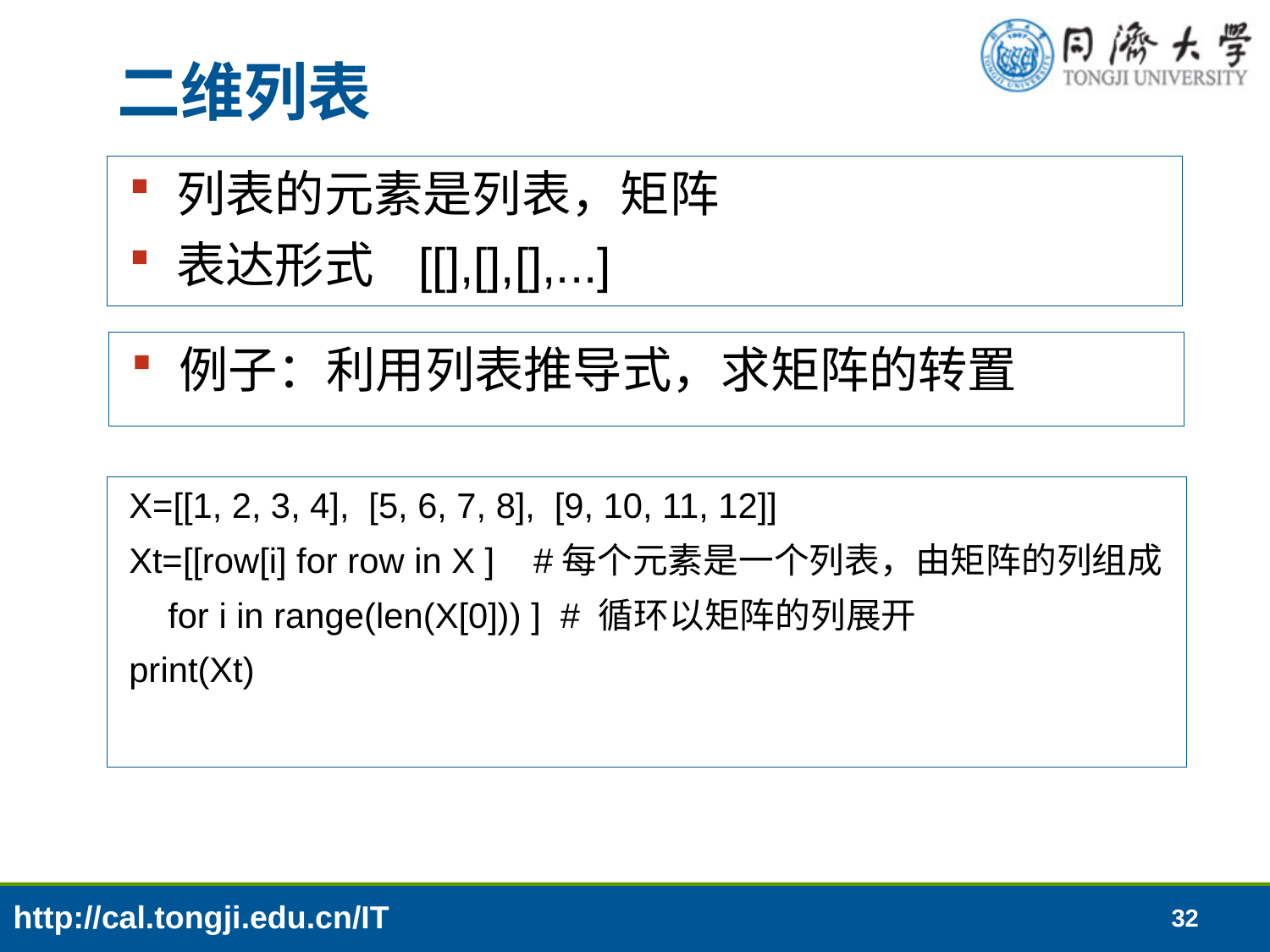

# 二维列表
列表的元素是列表，矩阵
表达形式   [[],[],[],...]
例子：利用列表推导式，求矩阵的转置
X=[[1, 2, 3, 4],  [5, 6, 7, 8],  [9, 10, 11, 12]]
Xt=[[row[i] for row in X ]    #每个元素是一个列表，由矩阵的列组成
    for i in range(len(X[0])) ]  # 循环以矩阵的列展开
print(Xt)